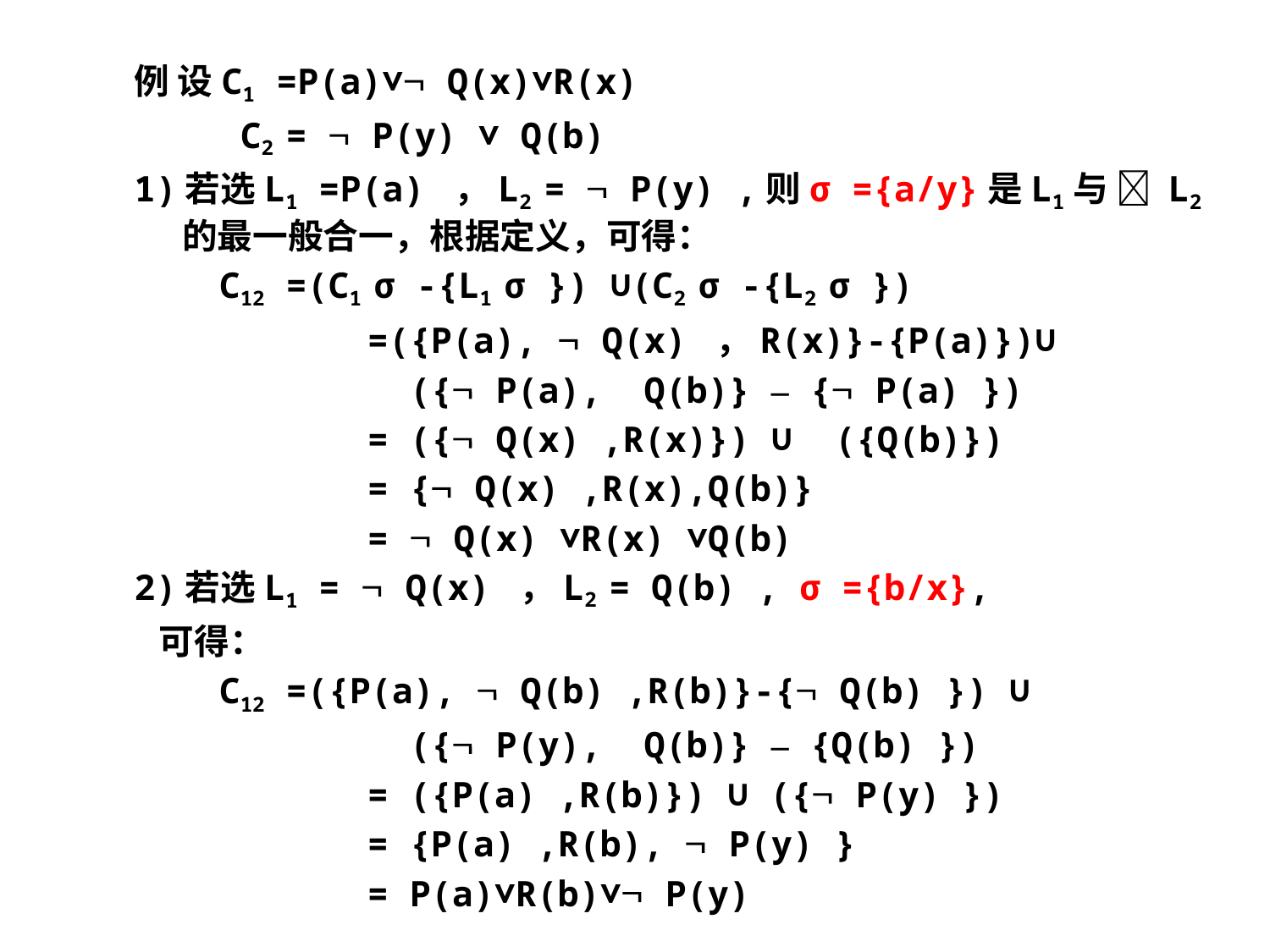

例 设C1 =P(a)∨¬ Q(x)∨R(x)
     C2 = ¬ P(y) ∨ Q(b)
1)若选L1 =P(a) ，L2 = ¬ P(y) ,则σ ={a/y}是L1与 ¬ L2的最一般合一，根据定义，可得：
    C12 =(C1 σ -{L1 σ }) ∪(C2 σ -{L2 σ })
           =({P(a), ¬ Q(x) ，R(x)}-{P(a)})∪
             ({¬ P(a),  Q(b)} – {¬ P(a) })
           = ({¬ Q(x) ,R(x)}) ∪  ({Q(b)})
           = {¬ Q(x) ,R(x),Q(b)}
           = ¬ Q(x) ∨R(x) ∨Q(b)
2)若选L1 = ¬ Q(x) ，L2 = Q(b) , σ ={b/x},
  可得：
    C12 =({P(a), ¬ Q(b) ,R(b)}-{¬ Q(b) }) ∪
             ({¬ P(y),  Q(b)} – {Q(b) })
           = ({P(a) ,R(b)}) ∪ ({¬ P(y) })
           = {P(a) ,R(b), ¬ P(y) }
           = P(a)∨R(b)∨¬ P(y)